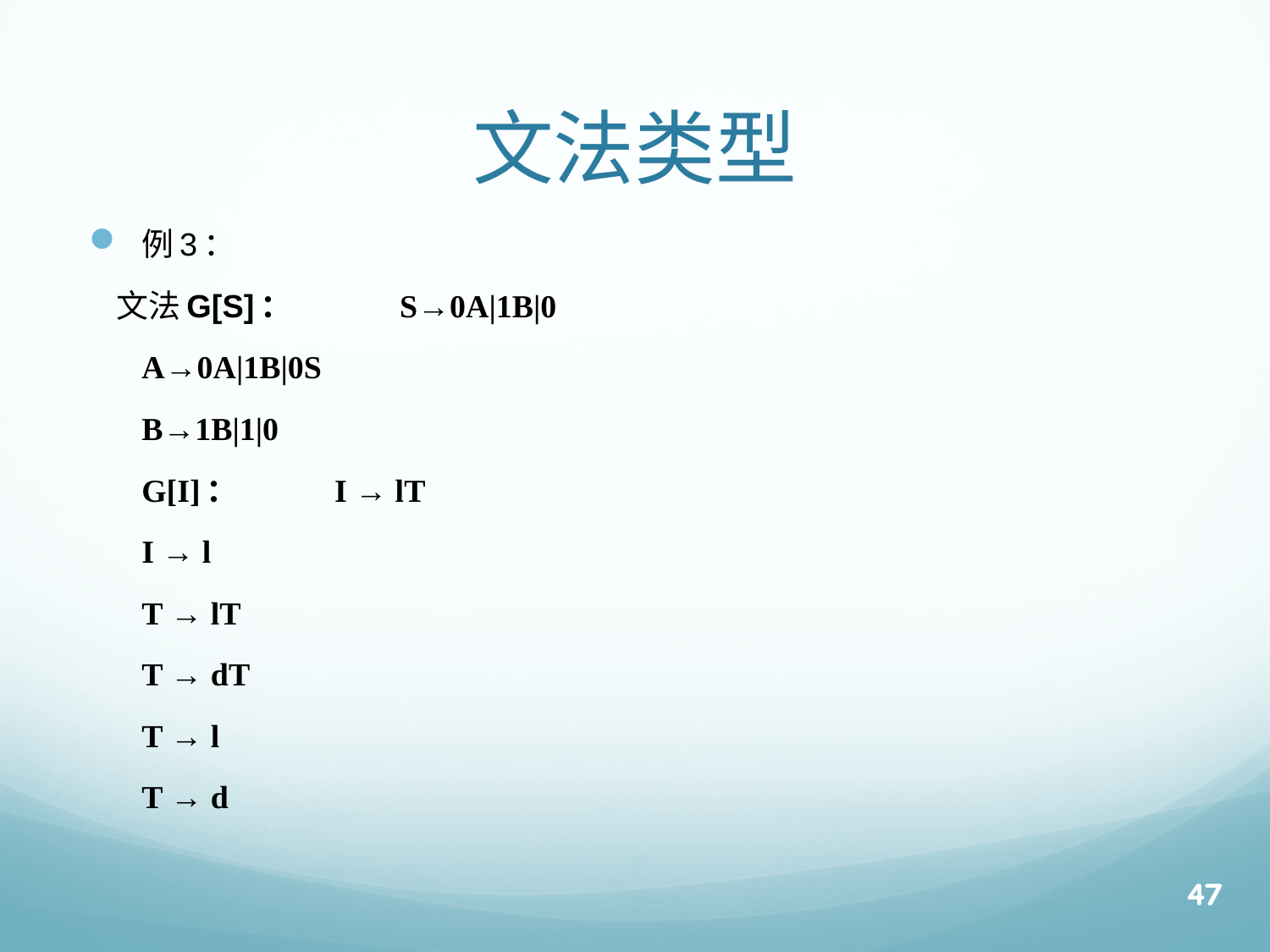

# 文法类型
例3：
   文法G[S]：	        S→0A|1B|0
				A→0A|1B|0S
				B→1B|1|0
			G[I]：	I → lT
				I → l
				T → lT
				T → dT
				T → l
				T → d
47